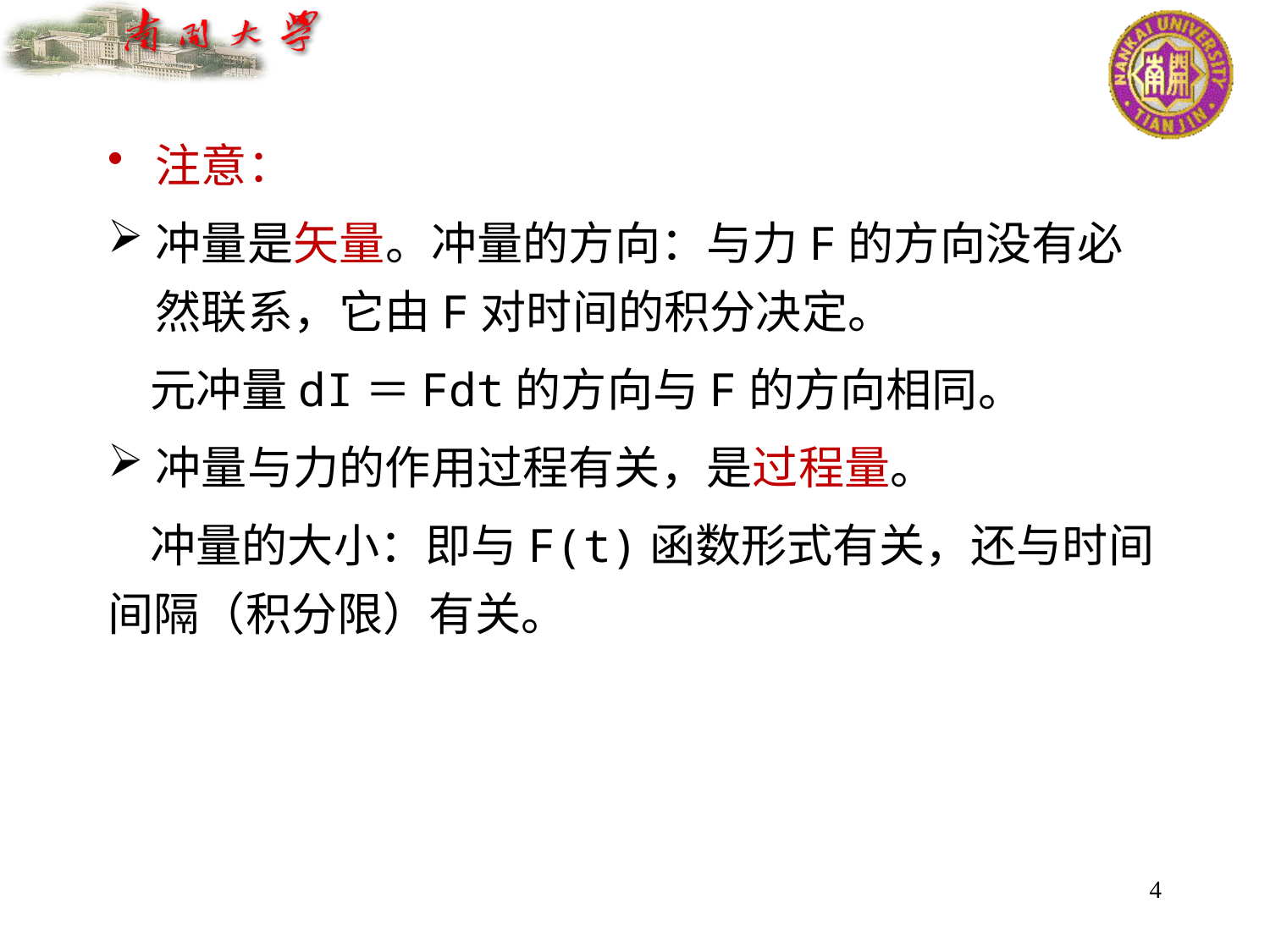

注意：
冲量是矢量。冲量的方向：与力F的方向没有必然联系，它由F对时间的积分决定。
   元冲量dI＝Fdt的方向与F的方向相同。
冲量与力的作用过程有关，是过程量。
   冲量的大小：即与F(t)函数形式有关，还与时间间隔（积分限）有关。

4